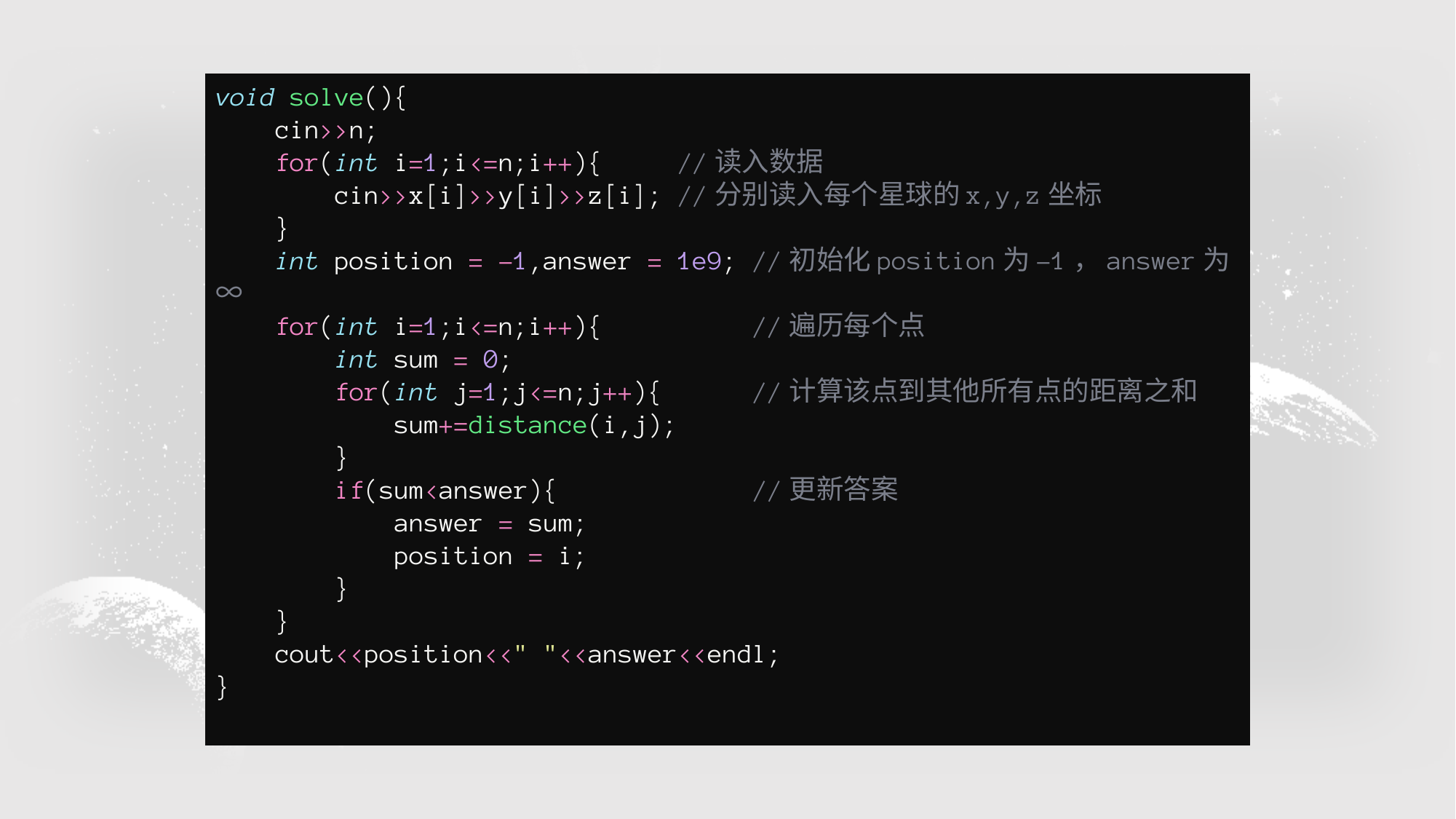

void solve(){
    cin>>n;
    for(int i=1;i<=n;i++){     //读入数据
        cin>>x[i]>>y[i]>>z[i]; //分别读入每个星球的x,y,z坐标
    }
    int position = -1,answer = 1e9; //初始化position为-1，answer为∞
    for(int i=1;i<=n;i++){          //遍历每个点
        int sum = 0;
        for(int j=1;j<=n;j++){      //计算该点到其他所有点的距离之和
            sum+=distance(i,j);
        }
        if(sum<answer){             //更新答案
            answer = sum;
            position = i;
        }
    }
    cout<<position<<" "<<answer<<endl;
}